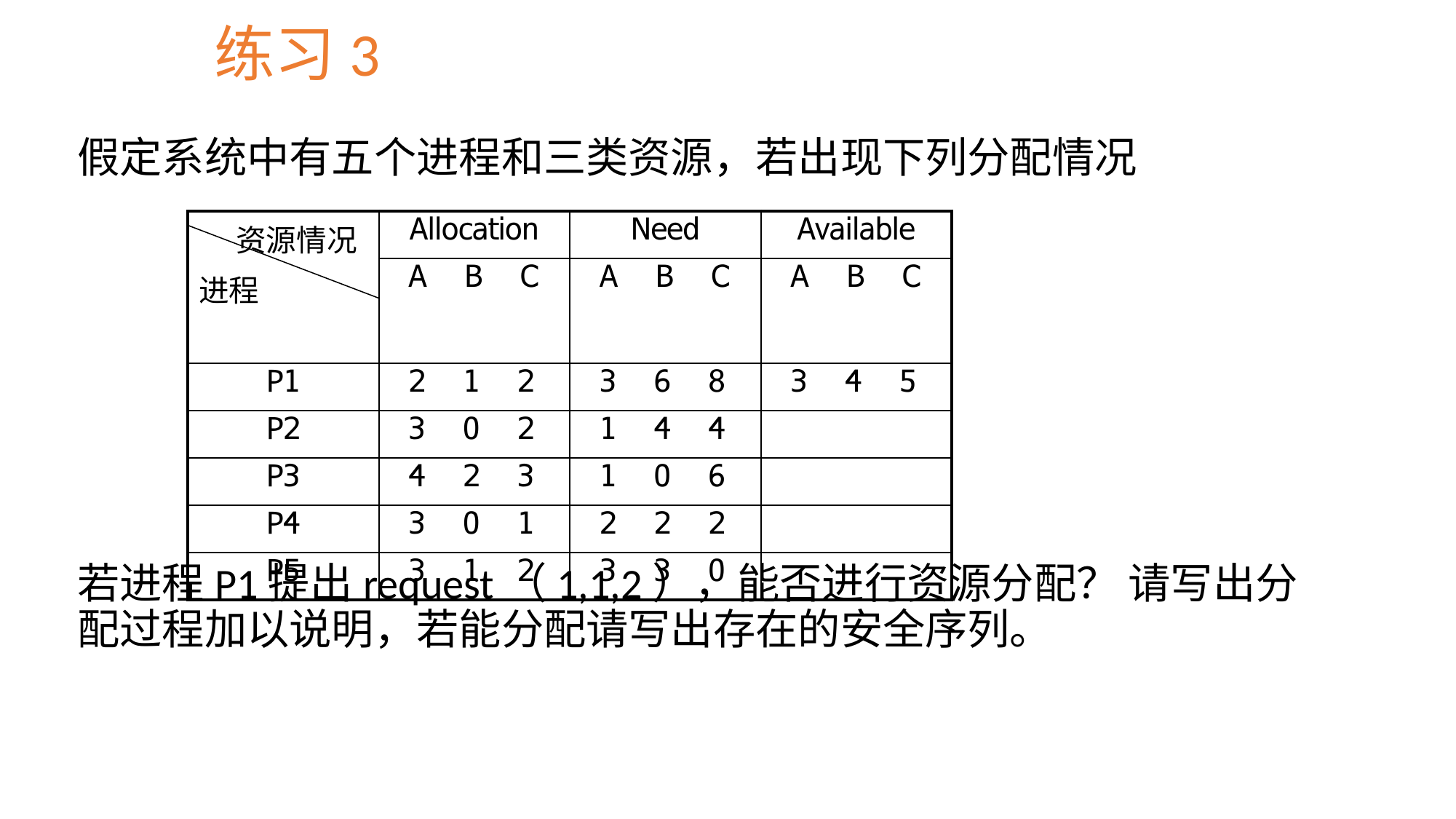

# 练习3
假定系统中有五个进程和三类资源，若出现下列分配情况

若进程P1提出request（1,1,2），能否进行资源分配？ 请写出分配过程加以说明，若能分配请写出存在的安全序列。
| 资源情况 进程 | Allocation | Need | Available |
| --- | --- | --- | --- |
|  | A B C | A B C | A B C |
| P1 | 2 1 2 | 3 6 8 | 3 4 5 |
| P2 | 3 0 2 | 1 4 4 |  |
| P3 | 4 2 3 | 1 0 6 |  |
| P4 | 3 0 1 | 2 2 2 |  |
| P5 | 3 1 2 | 3 3 0 |  |